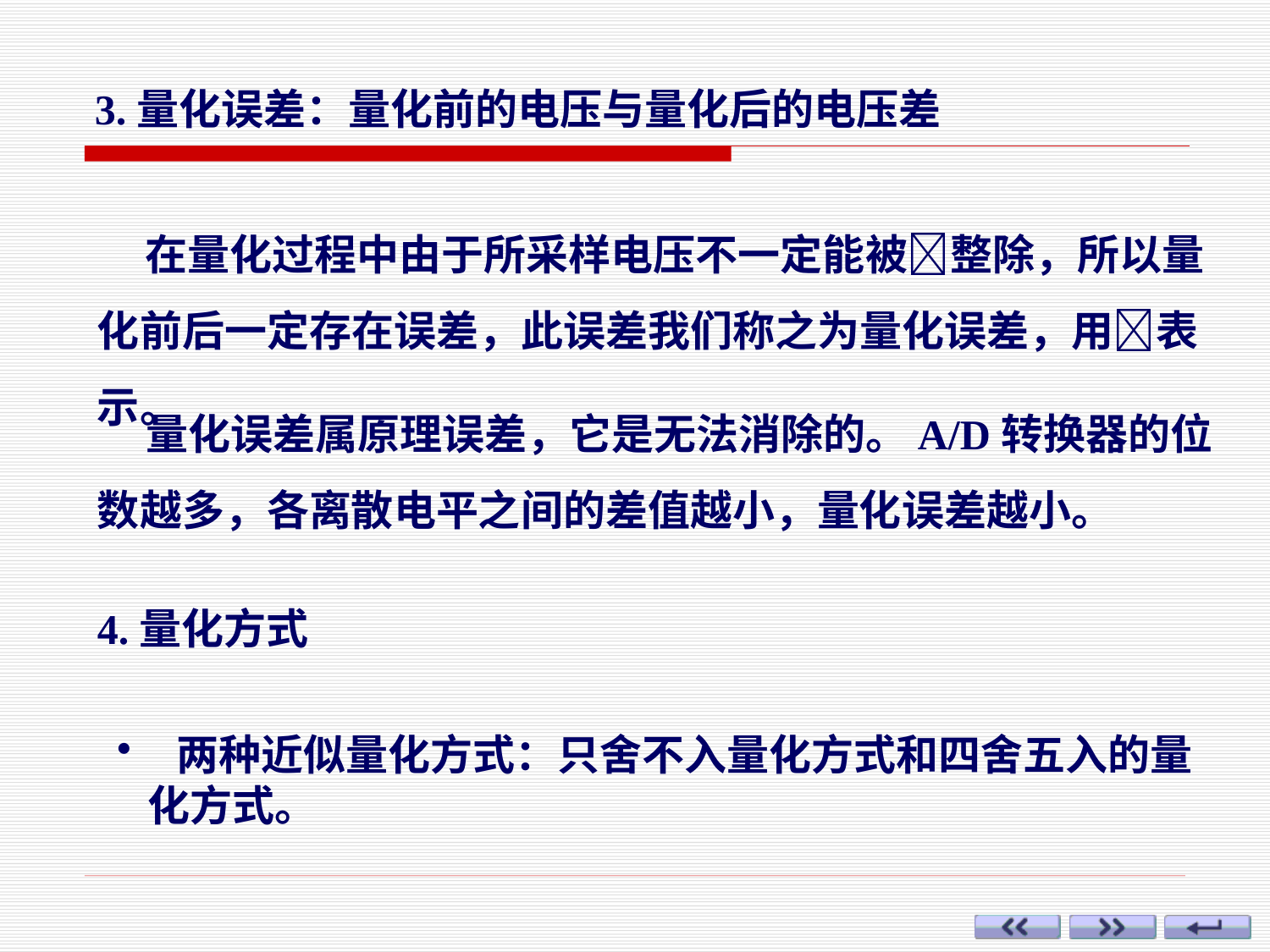

3.量化误差：量化前的电压与量化后的电压差
    在量化过程中由于所采样电压不一定能被Δ整除，所以量化前后一定存在误差，此误差我们称之为量化误差，用ε表示。
    量化误差属原理误差，它是无法消除的。A/D转换器的位数越多，各离散电平之间的差值越小，量化误差越小。
4.量化方式
  两种近似量化方式：只舍不入量化方式和四舍五入的量化方式。